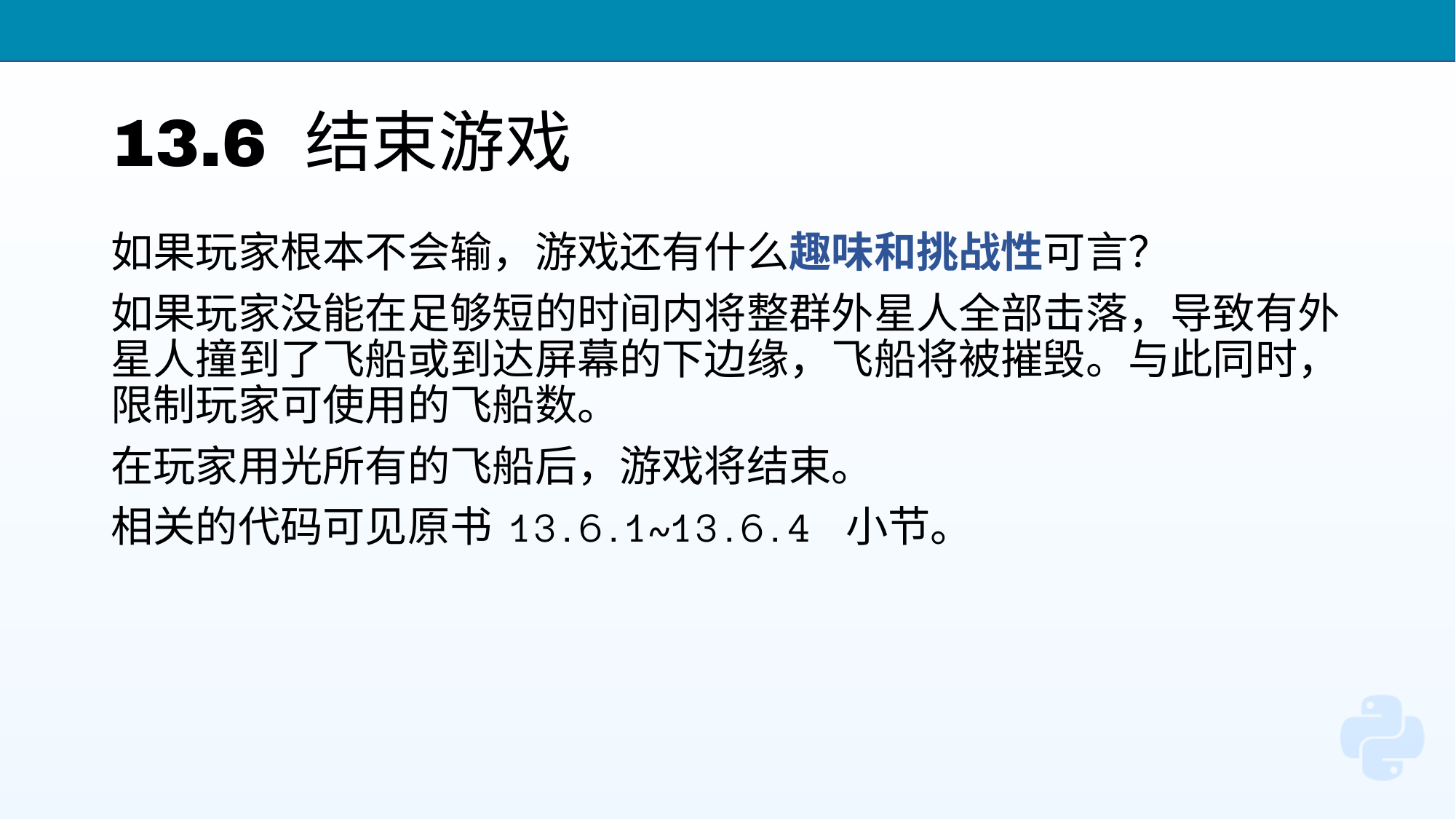

# 13.6 结束游戏
如果玩家根本不会输，游戏还有什么趣味和挑战性可言？
如果玩家没能在足够短的时间内将整群外星人全部击落，导致有外星人撞到了飞船或到达屏幕的下边缘，飞船将被摧毁。与此同时， 限制玩家可使用的飞船数。
在玩家用光所有的飞船后，游戏将结束。
相关的代码可见原书 13.6.1~13.6.4 小节。